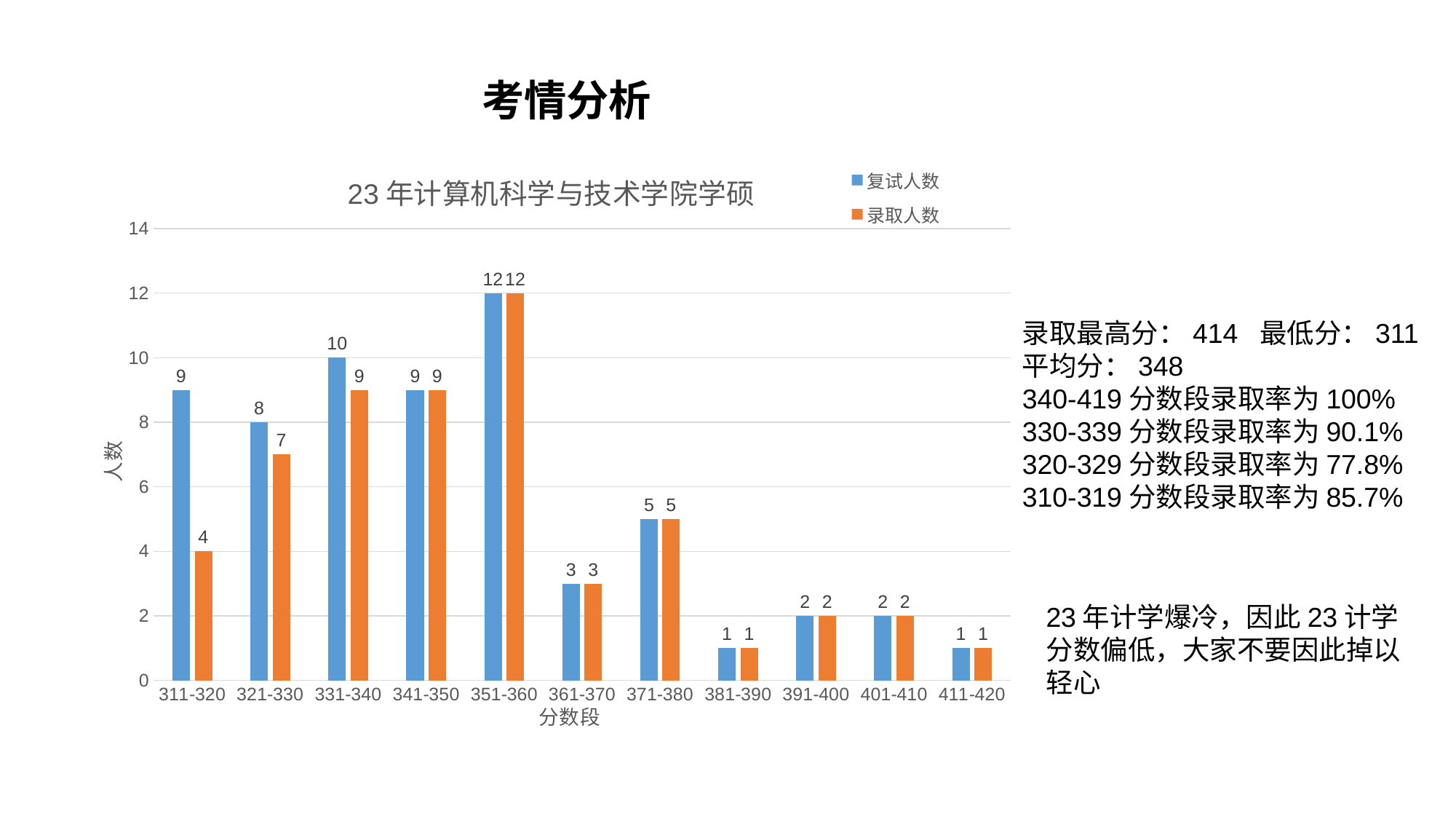

考情分析

### Chart: 23年计算机科学与技术学院学硕

| Category | 复试人数 | 录取人数 |
|---|---|---|
| 311-320 | 9.0 | 4.0 |
| 321-330 | 8.0 | 7.0 |
| 331-340 | 10.0 | 9.0 |
| 341-350 | 9.0 | 9.0 |
| 351-360 | 12.0 | 12.0 |
| 361-370 | 3.0 | 3.0 |
| 371-380 | 5.0 | 5.0 |
| 381-390 | 1.0 | 1.0 |
| 391-400 | 2.0 | 2.0 |
| 401-410 | 2.0 | 2.0 |
| 411-420 | 1.0 | 1.0 |
录取最高分：414  最低分：311
平均分：348
340-419分数段录取率为100%
330-339分数段录取率为90.1%
320-329分数段录取率为77.8%
310-319分数段录取率为85.7%

23年计学爆冷，因此23计学分数偏低，大家不要因此掉以轻心